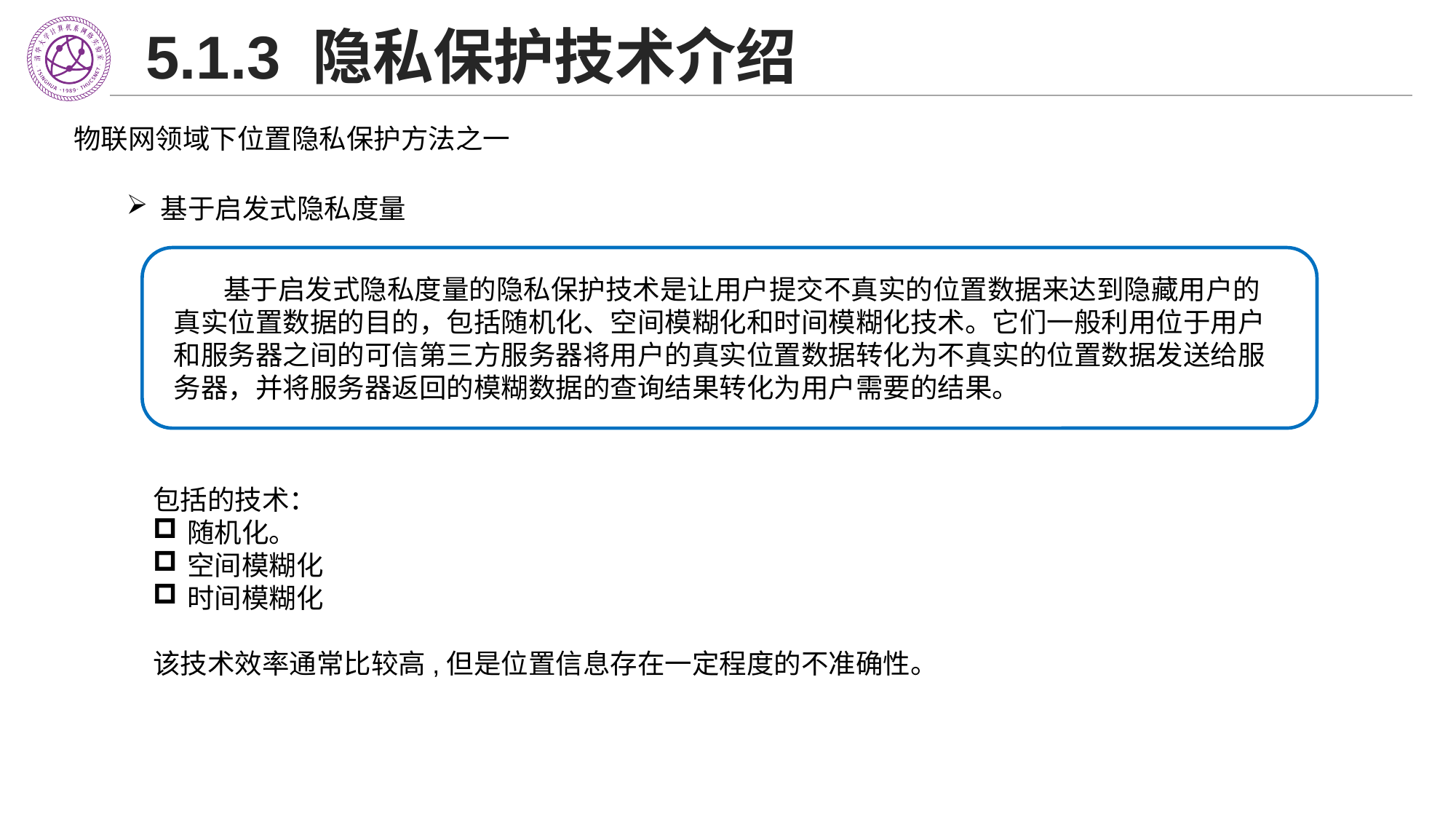

# 5.1.3 隐私保护技术介绍
物联网领域下位置隐私保护方法之一
基于启发式隐私度量

       基于启发式隐私度量的隐私保护技术是让用户提交不真实的位置数据来达到隐藏用户的真实位置数据的目的，包括随机化、空间模糊化和时间模糊化技术。它们一般利用位于用户和服务器之间的可信第三方服务器将用户的真实位置数据转化为不真实的位置数据发送给服务器，并将服务器返回的模糊数据的查询结果转化为用户需要的结果。
包括的技术：
随机化。
空间模糊化
时间模糊化

该技术效率通常比较高,但是位置信息存在一定程度的不准确性。